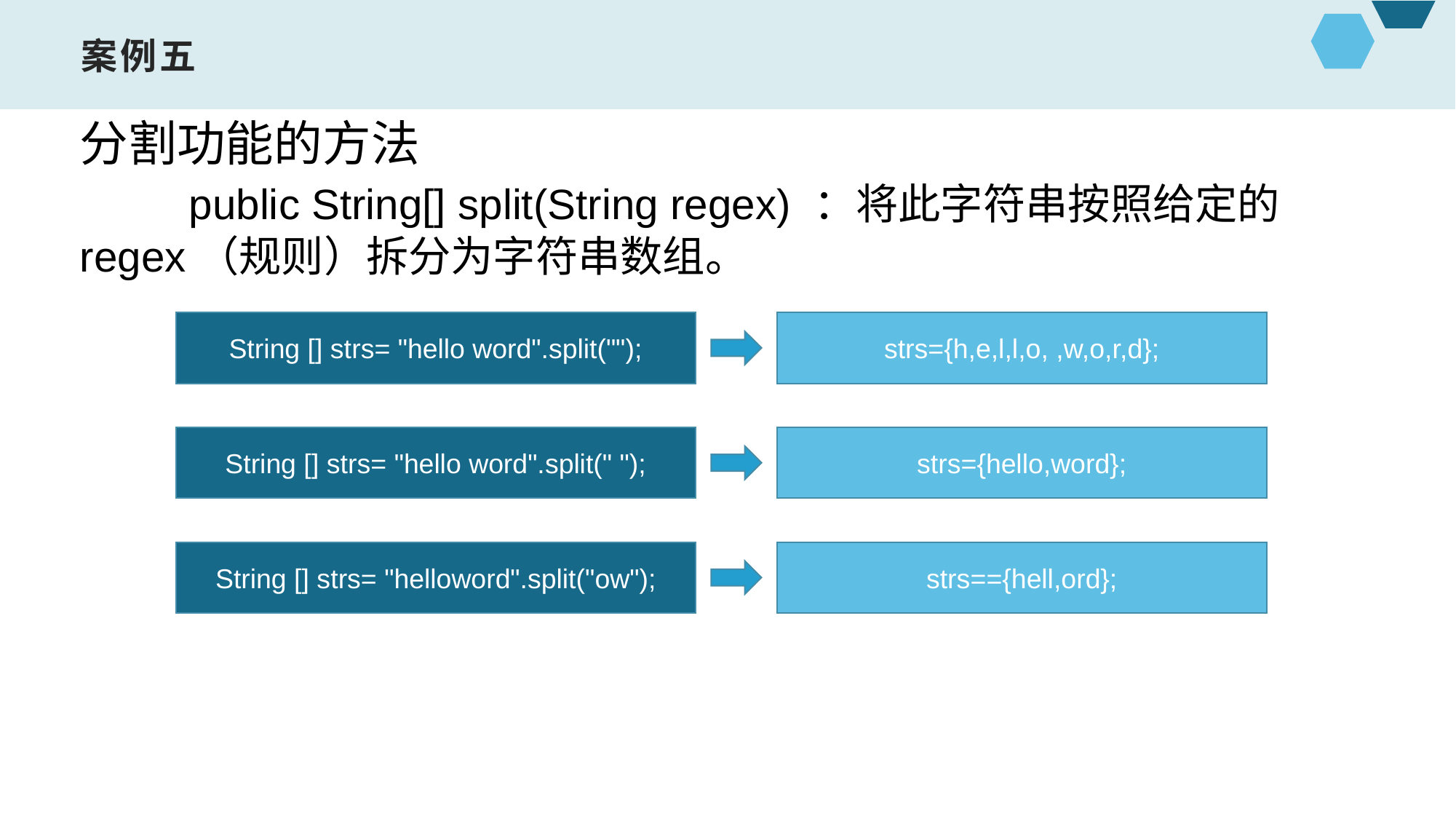

# 案例五
分割功能的方法
	public String[] split(String regex) ：将此字符串按照给定的regex（规则）拆分为字符串数组。
String [] strs= "hello word".split("");
strs={h,e,l,l,o, ,w,o,r,d};

String [] strs= "hello word".split(" ");
strs={hello,word};

String [] strs= "helloword".split("ow");
strs=={hell,ord};